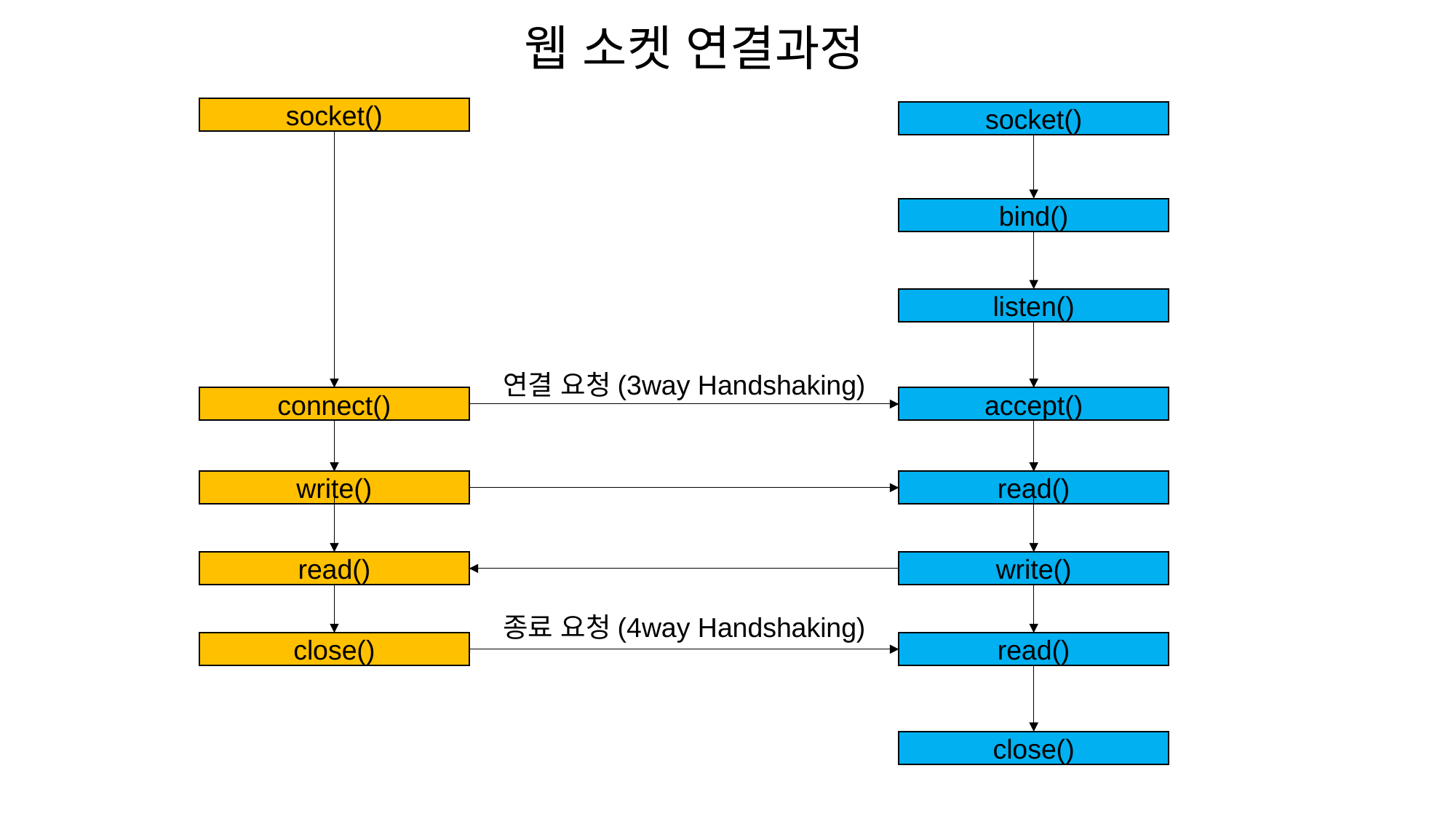

# 웹 소켓 연결과정
socket()
socket()
bind()
listen()
연결 요청(3way Handshaking)
accept()
connect()
write()
read()
write()
read()
종료 요청(4way Handshaking)
read()
close()
close()